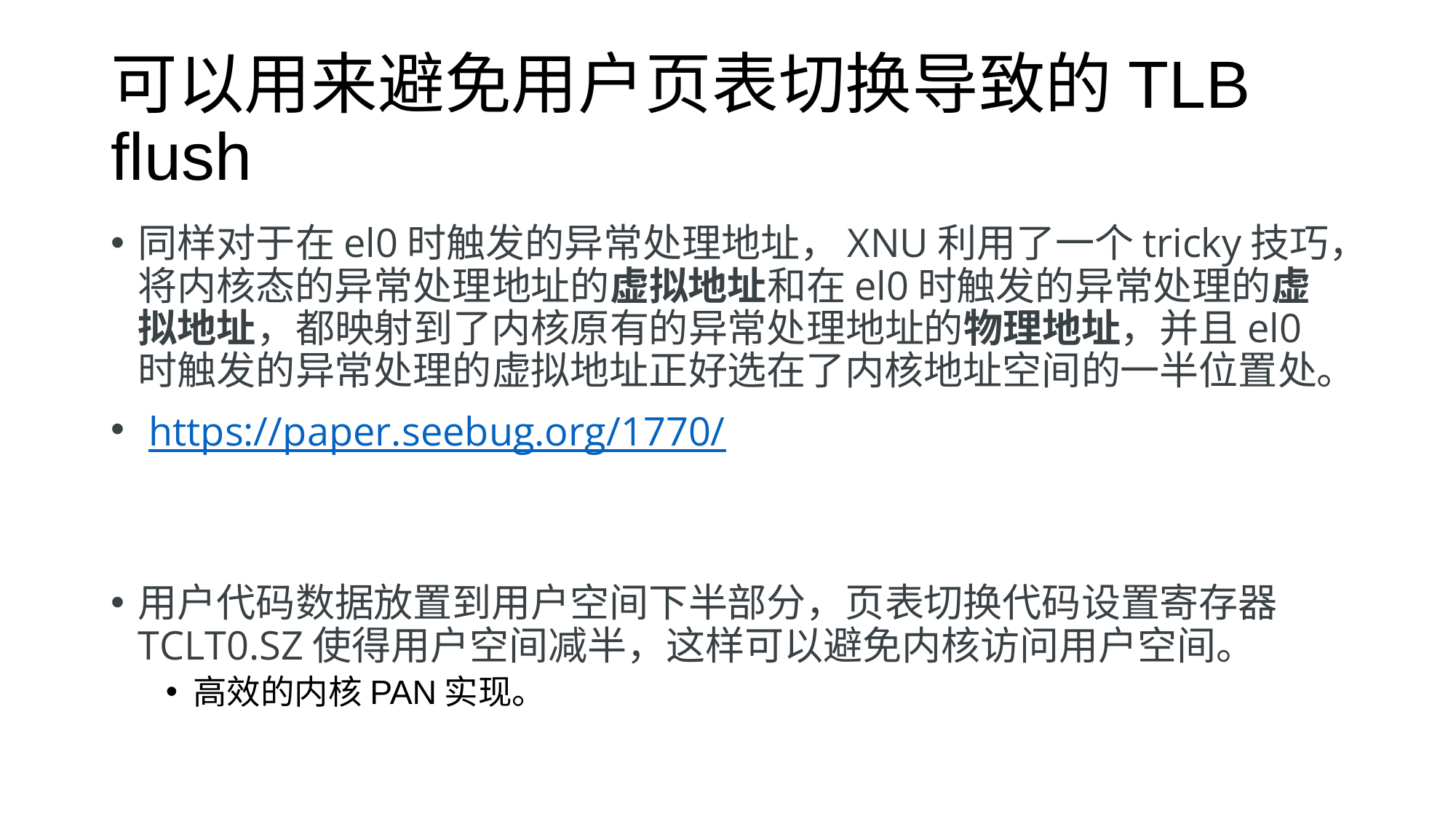

# 可以用来避免用户页表切换导致的TLB flush
同样对于在el0时触发的异常处理地址，XNU利用了一个tricky技巧，将内核态的异常处理地址的虚拟地址和在el0时触发的异常处理的虚拟地址，都映射到了内核原有的异常处理地址的物理地址，并且el0时触发的异常处理的虚拟地址正好选在了内核地址空间的一半位置处。
 https://paper.seebug.org/1770/

用户代码数据放置到用户空间下半部分，页表切换代码设置寄存器TCLT0.SZ使得用户空间减半，这样可以避免内核访问用户空间。
高效的内核PAN实现。